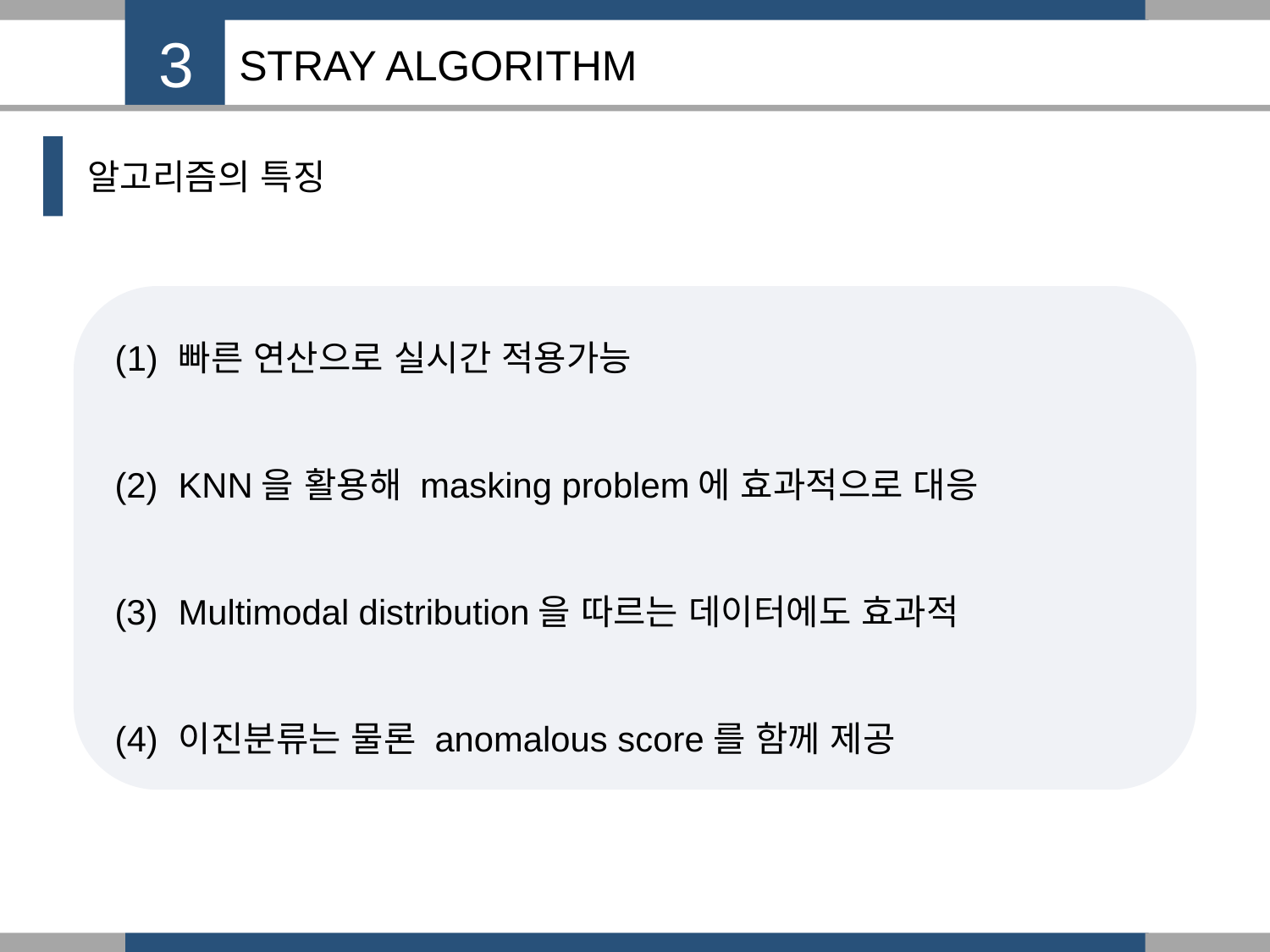

3
# STRAY ALGORITHM
알고리즘의 특징

빠른 연산으로 실시간 적용가능

KNN을 활용해 masking problem에 효과적으로 대응

Multimodal distribution을 따르는 데이터에도 효과적

이진분류는 물론 anomalous score를 함께 제공